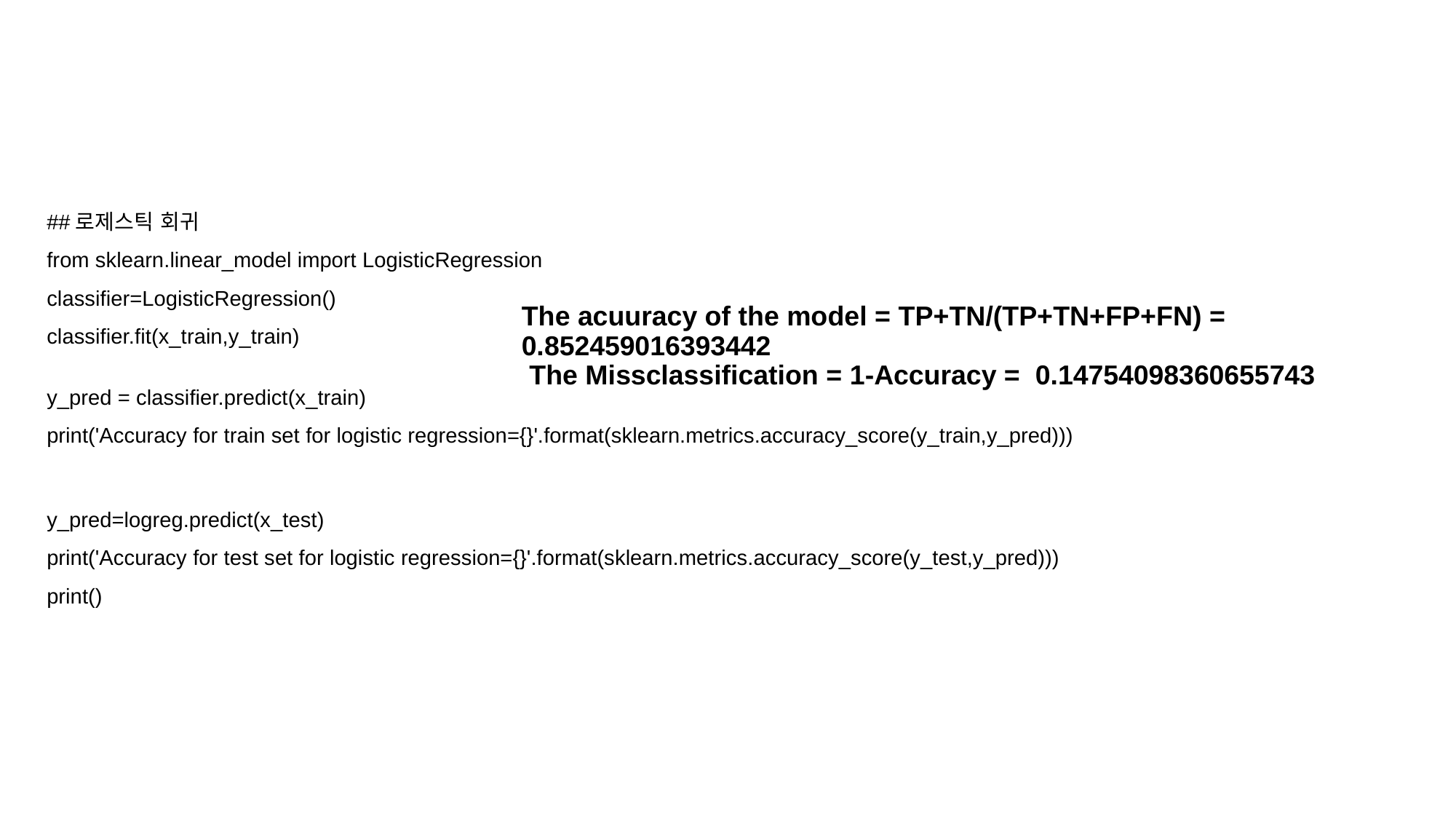

##로제스틱 회귀
from sklearn.linear_model import LogisticRegression
classifier=LogisticRegression()
classifier.fit(x_train,y_train)
y_pred = classifier.predict(x_train)
print('Accuracy for train set for logistic regression={}'.format(sklearn.metrics.accuracy_score(y_train,y_pred)))
y_pred=logreg.predict(x_test)
print('Accuracy for test set for logistic regression={}'.format(sklearn.metrics.accuracy_score(y_test,y_pred)))
print()
# The acuuracy of the model = TP+TN/(TP+TN+FP+FN) =  0.852459016393442 The Missclassification = 1-Accuracy =  0.14754098360655743